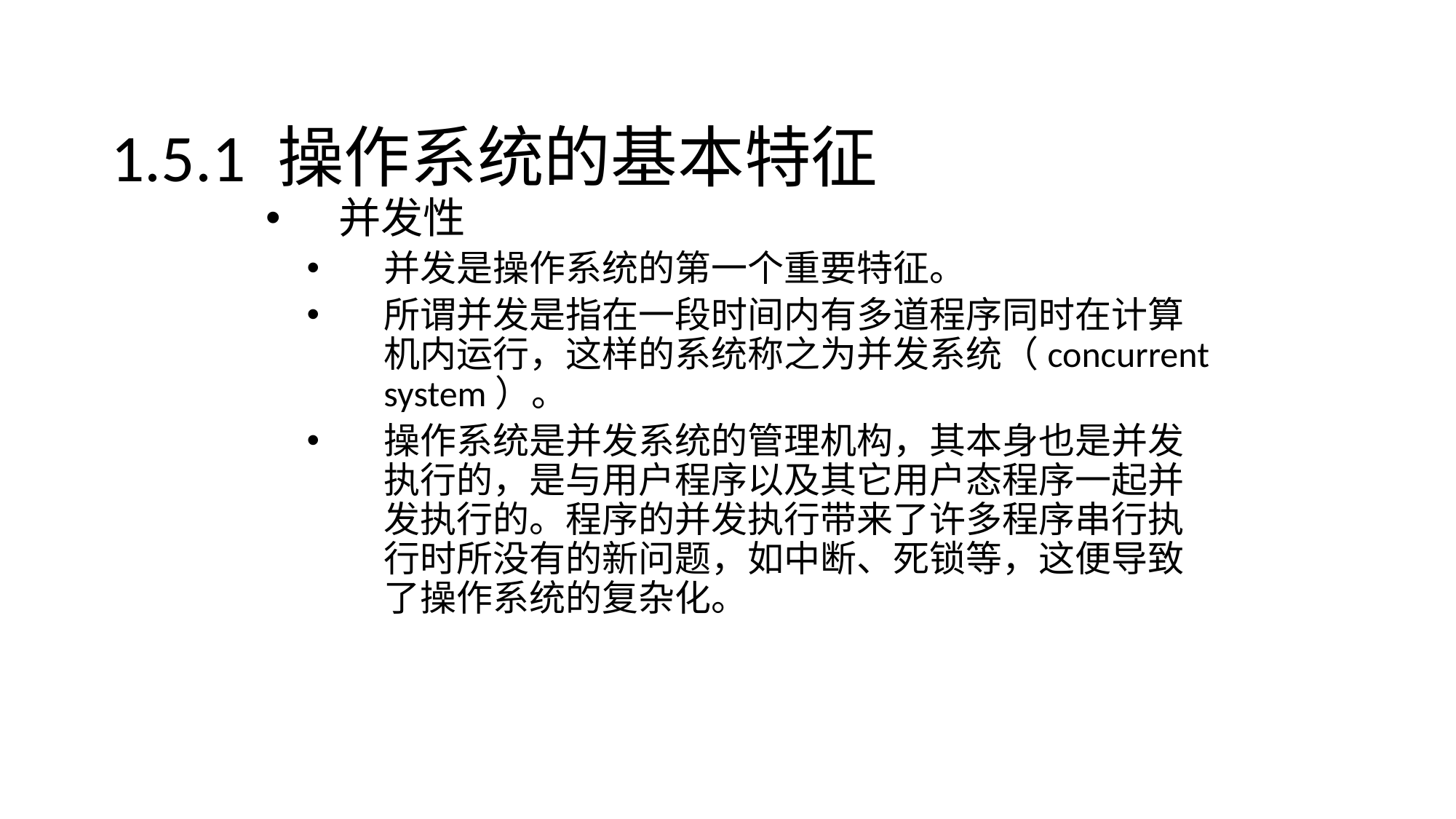

# 1.5.1 操作系统的基本特征
并发性
并发是操作系统的第一个重要特征。
所谓并发是指在一段时间内有多道程序同时在计算机内运行，这样的系统称之为并发系统（concurrent system）。
操作系统是并发系统的管理机构，其本身也是并发执行的，是与用户程序以及其它用户态程序一起并发执行的。程序的并发执行带来了许多程序串行执行时所没有的新问题，如中断、死锁等，这便导致了操作系统的复杂化。
2